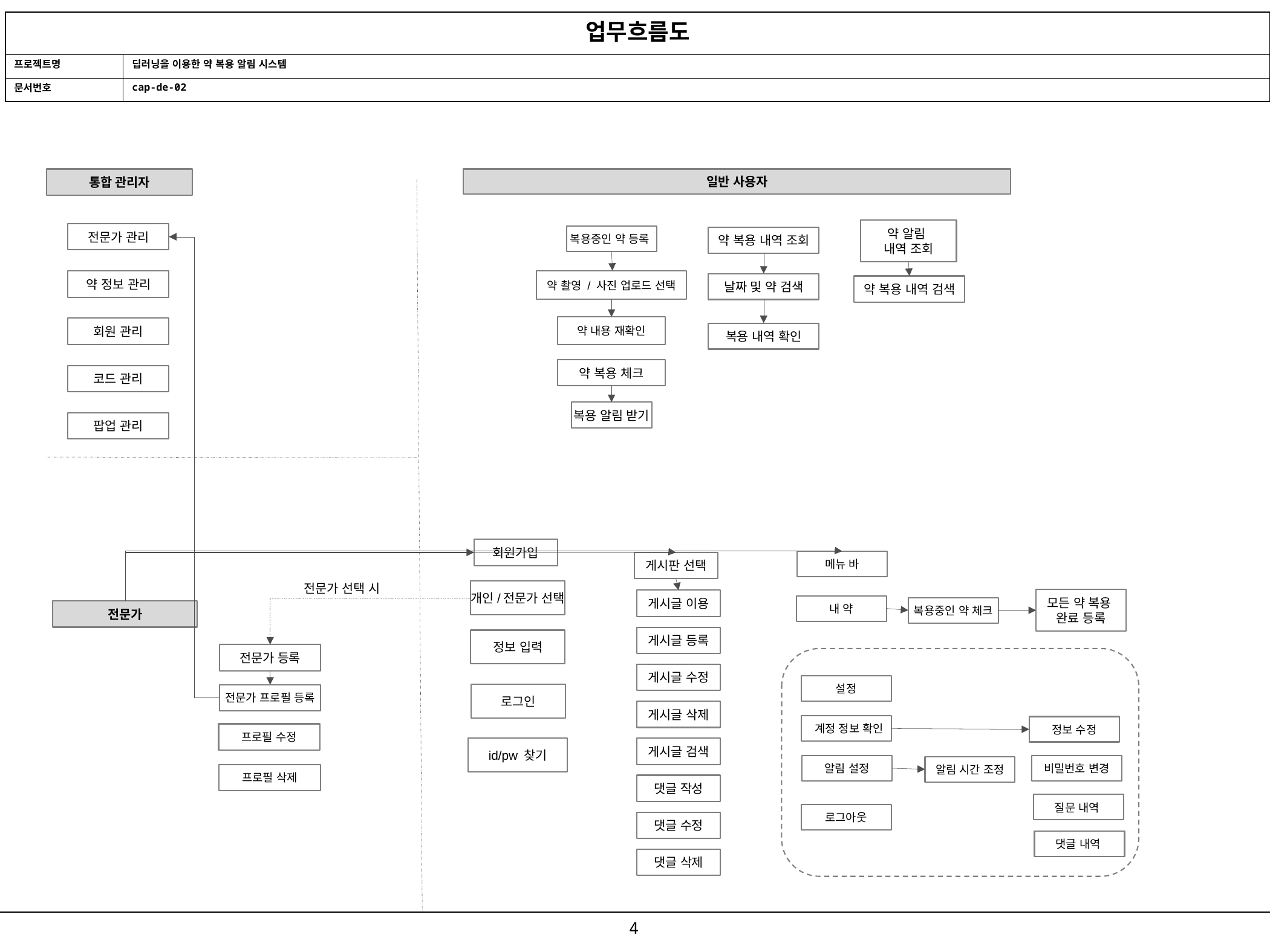

| 업무흐름도 |  |
| --- | --- |
| 프로젝트명 | 딥러닝을 이용한 약 복용 알림 시스템 |
| 문서번호 | cap-de-02 |

통합 관리자
일반 사용자
약 알림
내역 조회
전문가 관리
복용중인 약 등록
약 복용 내역 조회
약 촬영 / 사진 업로드 선택
약 정보 관리
날짜 및 약 검색
약 복용 내역 검색
약 내용 재확인
회원 관리
복용 내역 확인
약 복용 체크
코드 관리
복용 알림 받기
팝업 관리
회원가입
메뉴 바
게시판 선택
게시글 이용
게시글 등록
게시글 수정
게시글 삭제
게시글 검색
댓글 작성
댓글 수정
댓글 삭제
전문가 선택 시
개인/전문가 선택
모든 약 복용
완료 등록
내 약
복용중인 약 체크
전문가
정보 입력
전문가 등록

설정
로그인
전문가 프로필 등록
 계정 정보 확인
정보 수정
프로필 수정
id/pw 찾기
알림 설정
비밀번호 변경
알림 시간 조정
프로필 삭제
질문 내역
로그아웃
댓글 내역